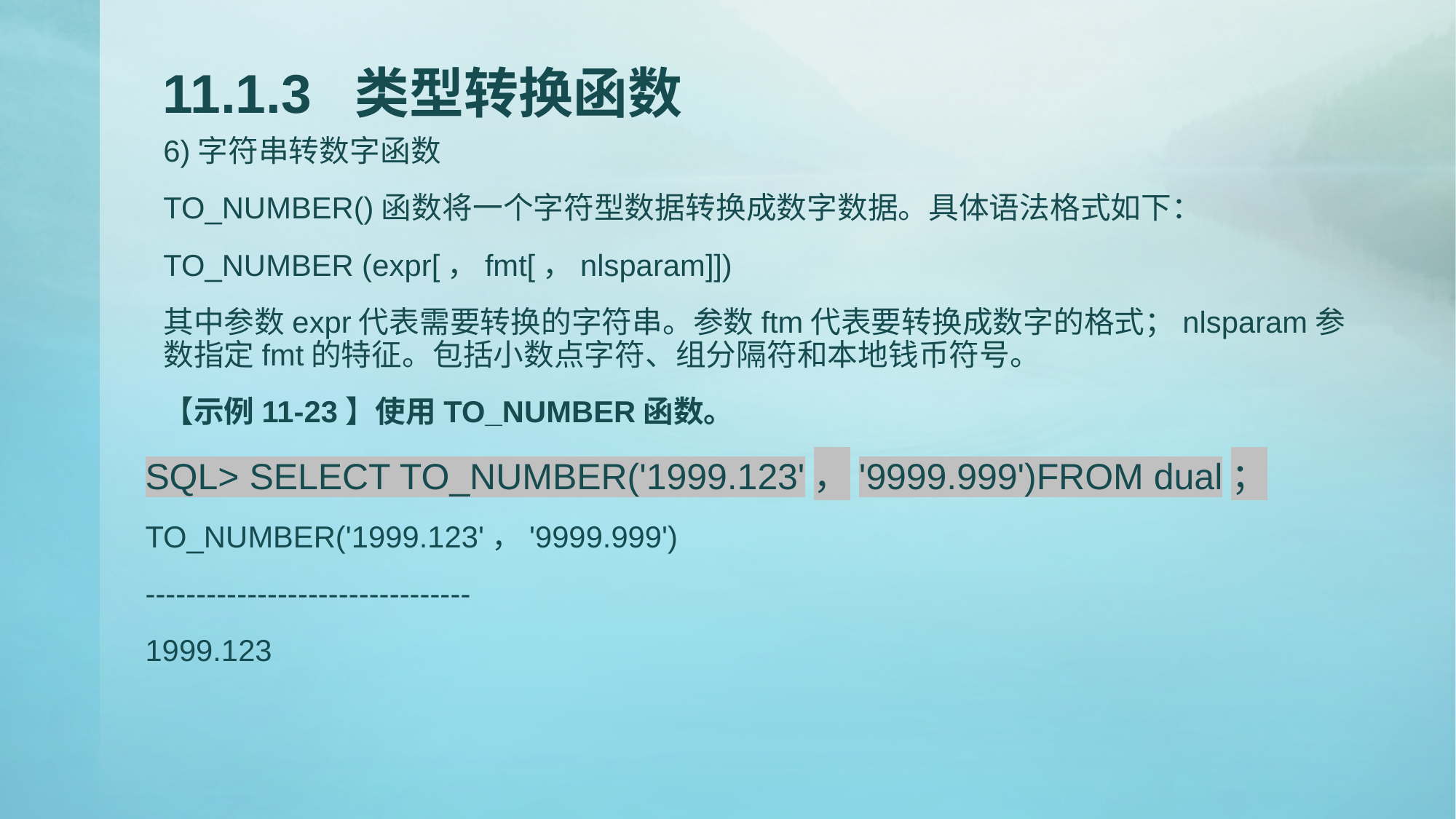

# 11.1.3  类型转换函数
6)字符串转数字函数
TO_NUMBER()函数将一个字符型数据转换成数字数据。具体语法格式如下：
TO_NUMBER (expr[，fmt[，nlsparam]])
其中参数expr代表需要转换的字符串。参数ftm代表要转换成数字的格式；nlsparam参数指定fmt的特征。包括小数点字符、组分隔符和本地钱币符号。
【示例11-23】使用TO_NUMBER函数。
SQL> SELECT TO_NUMBER('1999.123'，'9999.999')FROM dual；
TO_NUMBER('1999.123'，'9999.999')
--------------------------------
1999.123